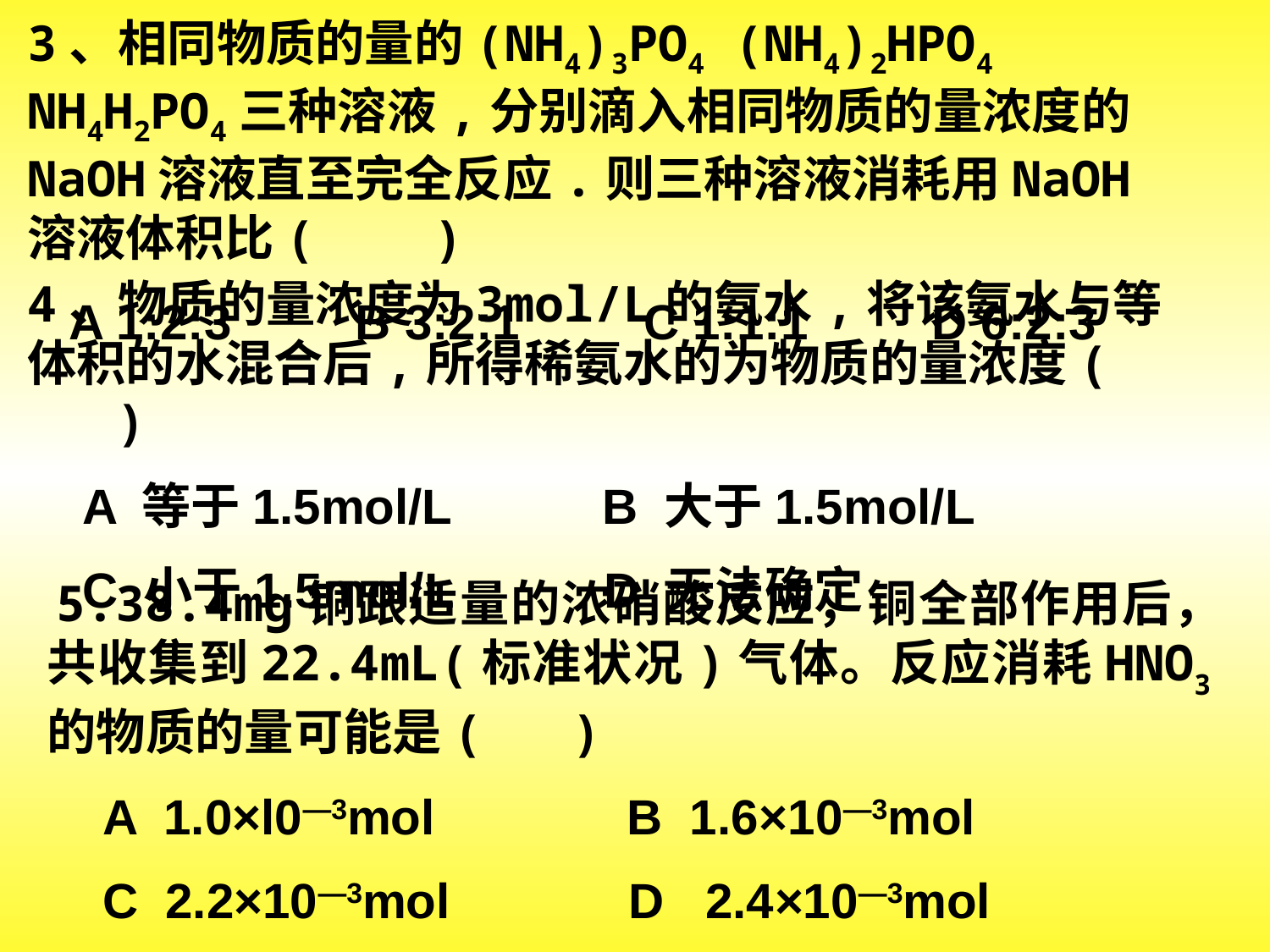

3、相同物质的量的(NH4)3PO4 (NH4)2HPO4 NH4H2PO4三种溶液,分别滴入相同物质的量浓度的NaOH溶液直至完全反应.则三种溶液消耗用NaOH溶液体积比(    )
   A 1:2:3         B 3:2:1         C 1:1:1         D 6:2:3
4、物质的量浓度为3mol/L的氨水,将该氨水与等体积的水混合后,所得稀氨水的为物质的量浓度(      )
    A 等于1.5mol/L           B 大于1.5mol/L
    C 小于1.5mol/L           D 无法确定
 5.38.4mg铜跟适量的浓硝酸反应，铜全部作用后，共收集到22.4mL(标准状况)气体。反应消耗HNO3的物质的量可能是(   )
    A  1.0×l0—3mol              B  1.6×10—3mol
    C  2.2×10—3mol             D   2.4×10—3mol